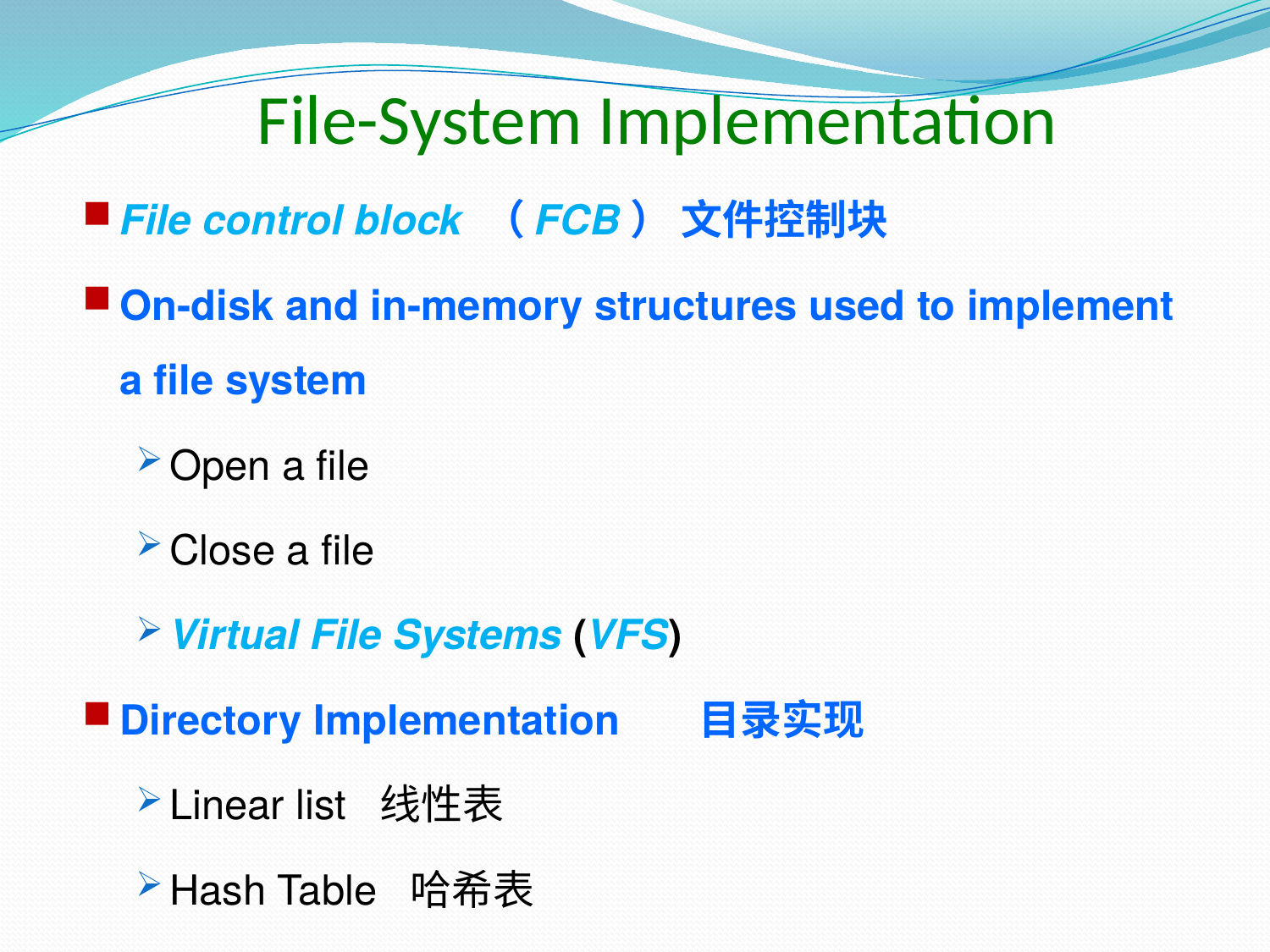

# File-System Implementation
File control block （FCB） 文件控制块
On-disk and in-memory structures used to implement a file system
Open a file
Close a file
Virtual File Systems (VFS)
Directory Implementation      目录实现
Linear list  线性表
Hash Table  哈希表